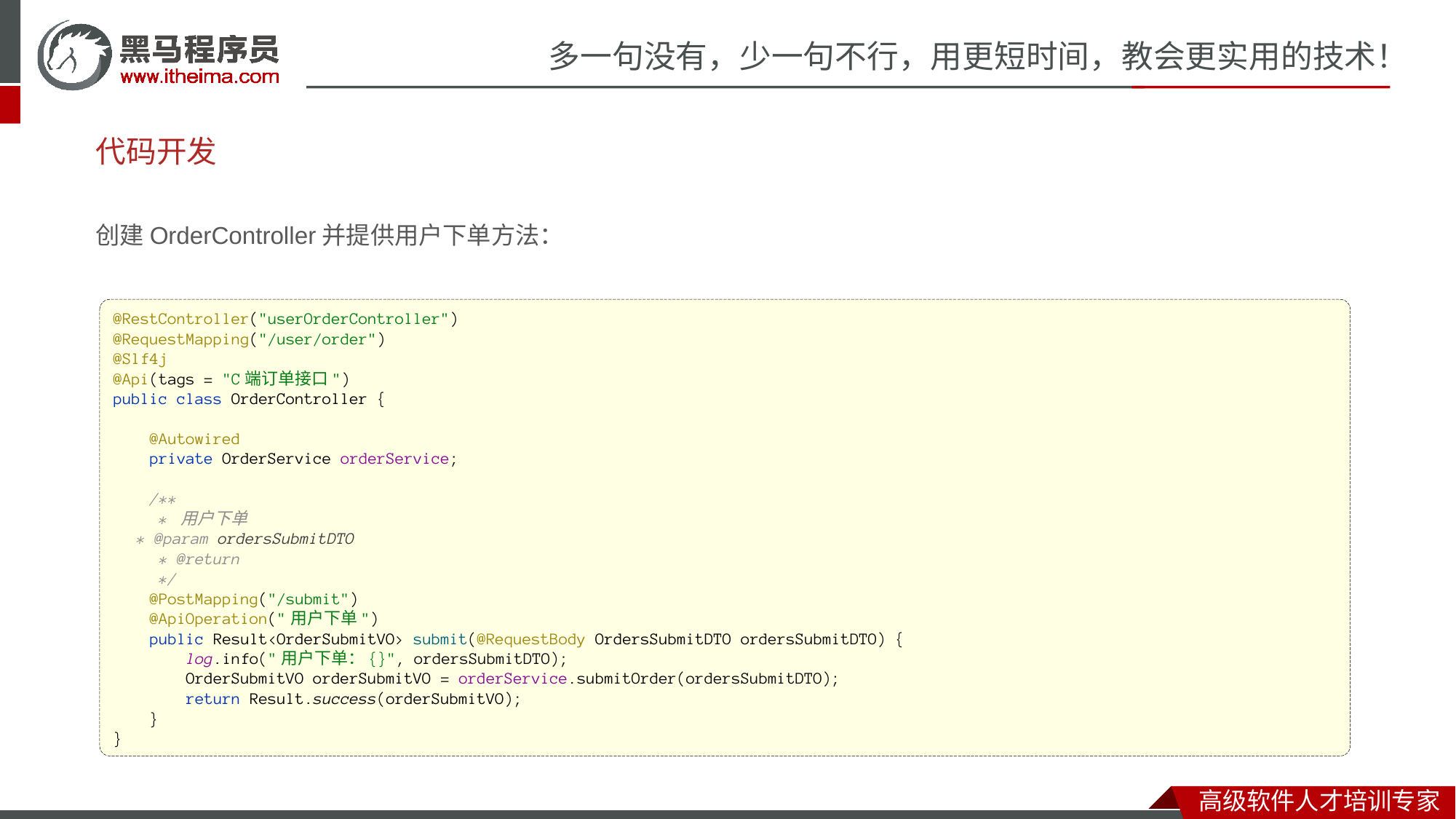

# 代码开发
创建OrderController并提供用户下单方法：
@RestController("userOrderController")
@RequestMapping("/user/order")
@Slf4j
@Api(tags = "C端订单接口")
public class OrderController {
    @Autowired
    private OrderService orderService;
    /**
     * 用户下单
     * @param ordersSubmitDTO
     * @return
     */
    @PostMapping("/submit")
    @ApiOperation("用户下单")
    public Result<OrderSubmitVO> submit(@RequestBody OrdersSubmitDTO ordersSubmitDTO) {
        log.info("用户下单：{}", ordersSubmitDTO);
        OrderSubmitVO orderSubmitVO = orderService.submitOrder(ordersSubmitDTO);
        return Result.success(orderSubmitVO);
    }
}